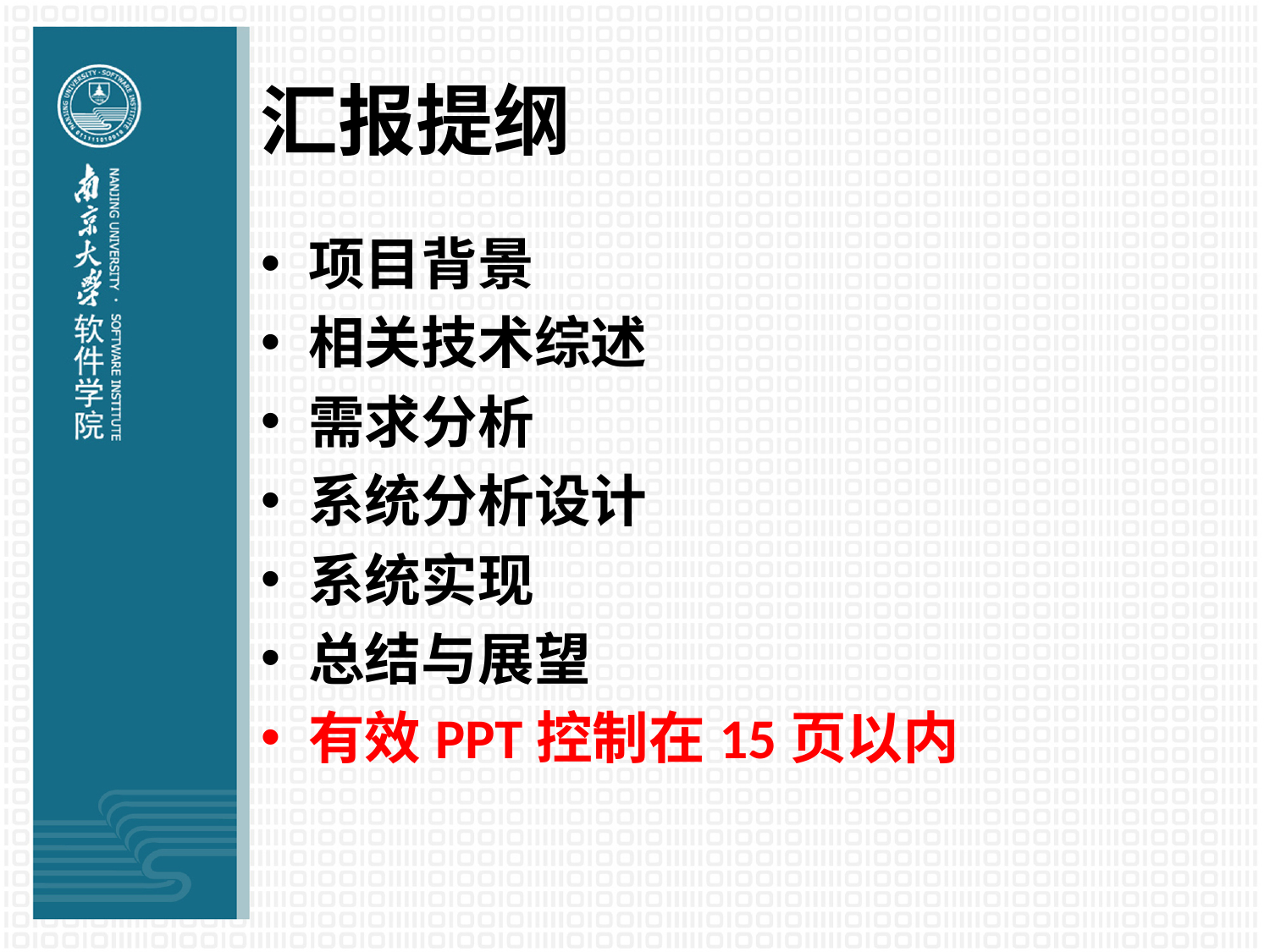

# 汇报提纲
项目背景
相关技术综述
需求分析
系统分析设计
系统实现
总结与展望
有效PPT控制在15页以内